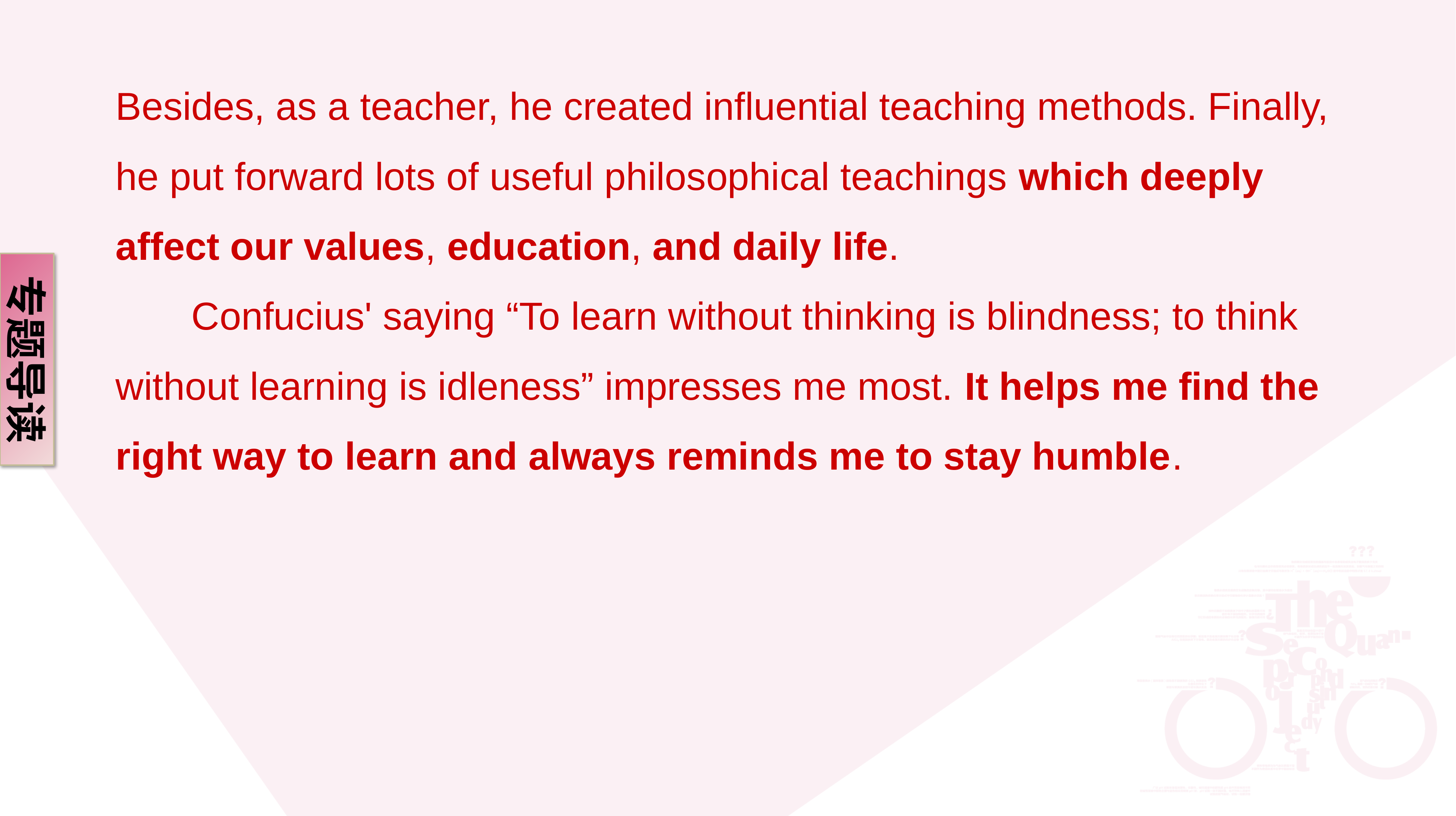

Besides, as a teacher, he created influential teaching methods. Finally, he put forward lots of useful philosophical teachings which deeply affect our values, education, and daily life.
       Confucius' saying “To learn without thinking is blindness; to think without learning is idleness” impresses me most. It helps me find the right way to learn and always reminds me to stay humble.
专题导读